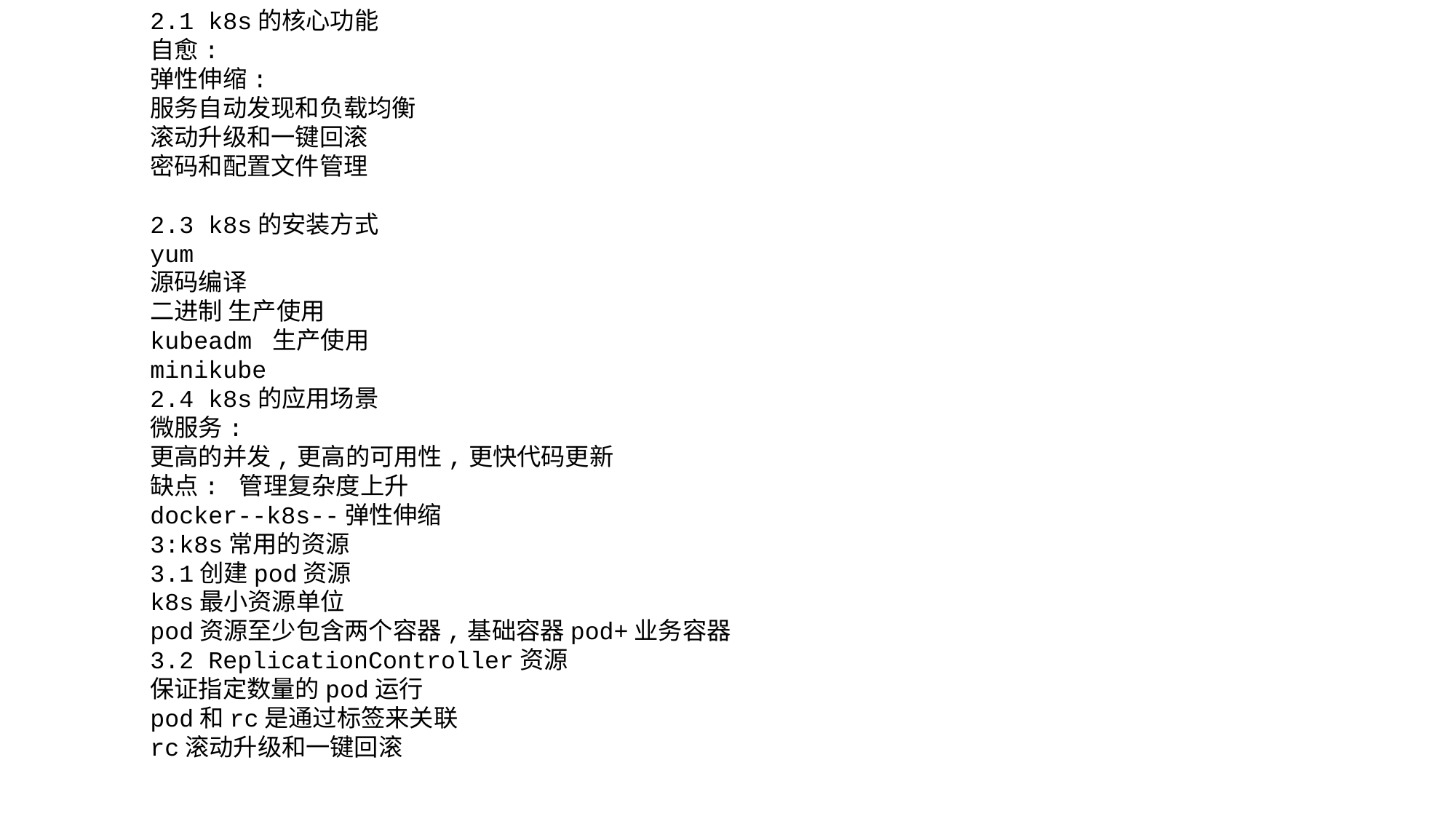

2.1 k8s的核心功能
自愈:
弹性伸缩:
服务自动发现和负载均衡
滚动升级和一键回滚
密码和配置文件管理

2.3 k8s的安装方式
yum
源码编译
二进制 生产使用
kubeadm 生产使用
minikube
2.4 k8s的应用场景
微服务:
更高的并发,更高的可用性,更快代码更新
缺点: 管理复杂度上升
docker--k8s--弹性伸缩
3:k8s常用的资源
3.1创建pod资源
k8s最小资源单位
pod资源至少包含两个容器,基础容器pod+业务容器
3.2 ReplicationController资源
保证指定数量的pod运行
pod和rc是通过标签来关联
rc滚动升级和一键回滚